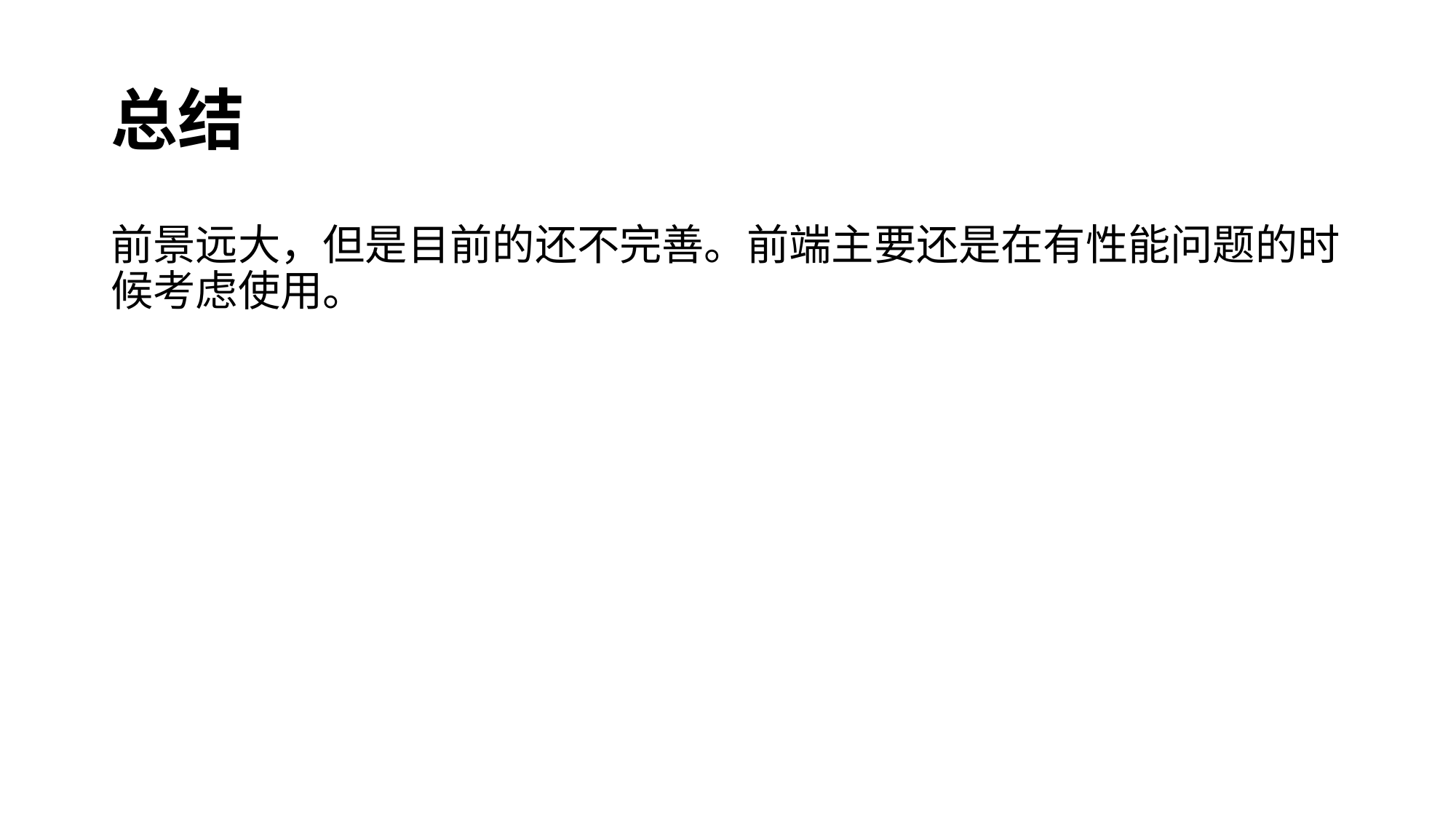

# 总结
前景远大，但是目前的还不完善。前端主要还是在有性能问题的时候考虑使用。